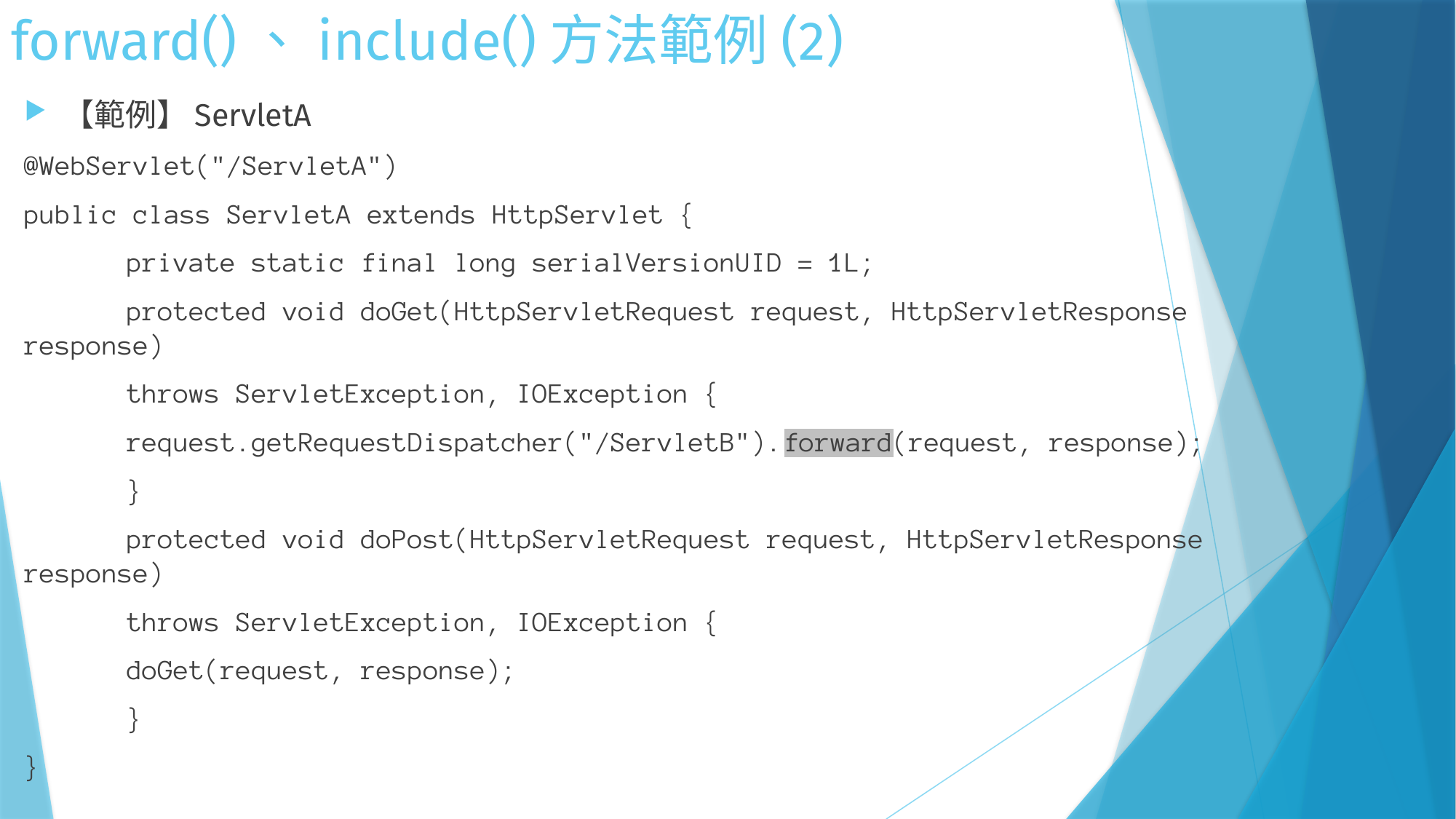

# forward()、include()方法範例(2)
【範例】ServletA
@WebServlet("/ServletA")
public class ServletA extends HttpServlet {
	private static final long serialVersionUID = 1L;
	protected void doGet(HttpServletRequest request, HttpServletResponse response)
			throws ServletException, IOException {
		request.getRequestDispatcher("/ServletB").forward(request, response);
	}
	protected void doPost(HttpServletRequest request, HttpServletResponse response)
			throws ServletException, IOException {
		doGet(request, response);
	}
}